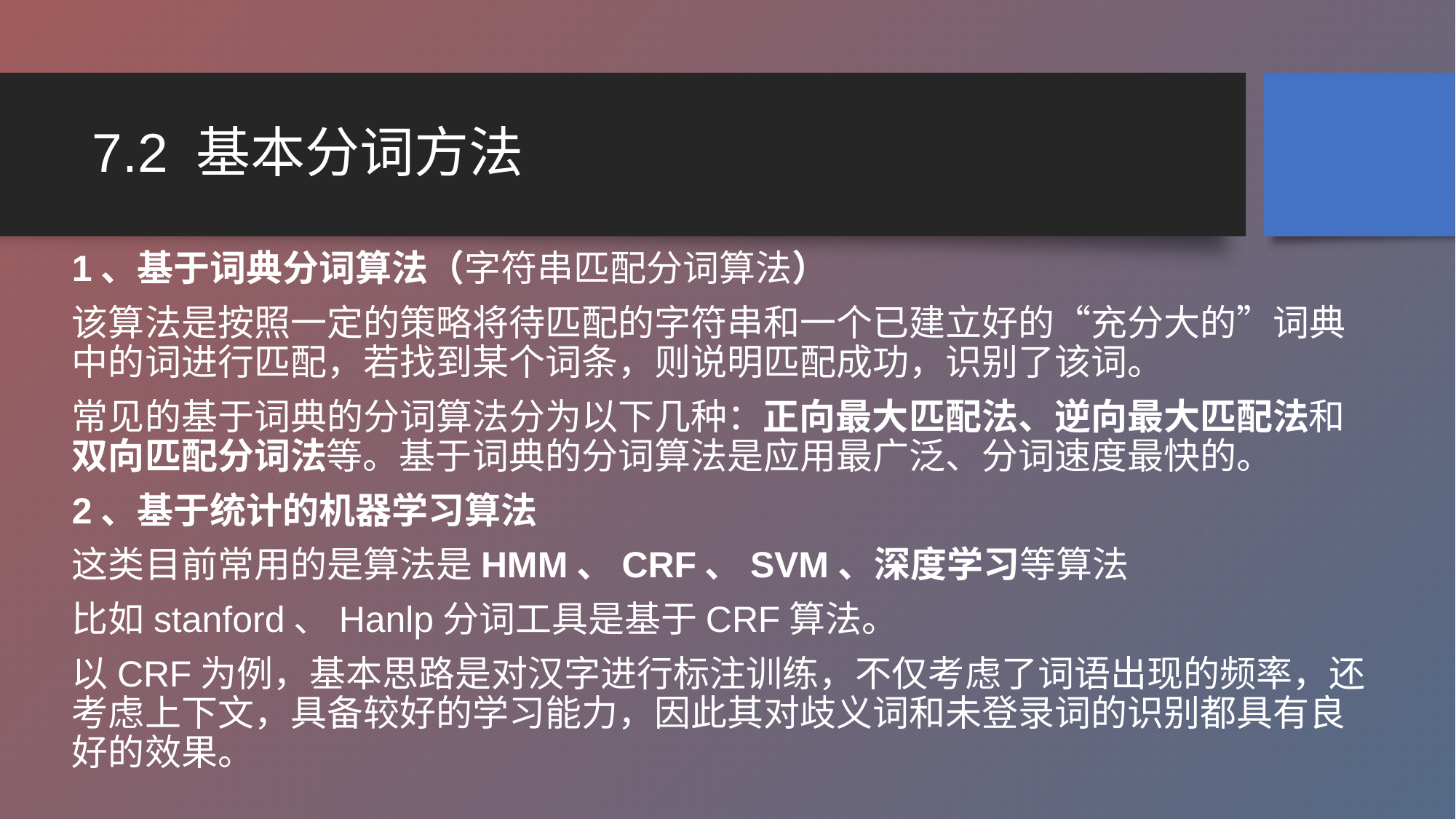

# 7.2 基本分词方法
1、基于词典分词算法（字符串匹配分词算法）
该算法是按照一定的策略将待匹配的字符串和一个已建立好的“充分大的”词典中的词进行匹配，若找到某个词条，则说明匹配成功，识别了该词。
常见的基于词典的分词算法分为以下几种：正向最大匹配法、逆向最大匹配法和双向匹配分词法等。基于词典的分词算法是应用最广泛、分词速度最快的。
2、基于统计的机器学习算法
这类目前常用的是算法是HMM、CRF、SVM、深度学习等算法
比如stanford、Hanlp分词工具是基于CRF算法。
以CRF为例，基本思路是对汉字进行标注训练，不仅考虑了词语出现的频率，还考虑上下文，具备较好的学习能力，因此其对歧义词和未登录词的识别都具有良好的效果。